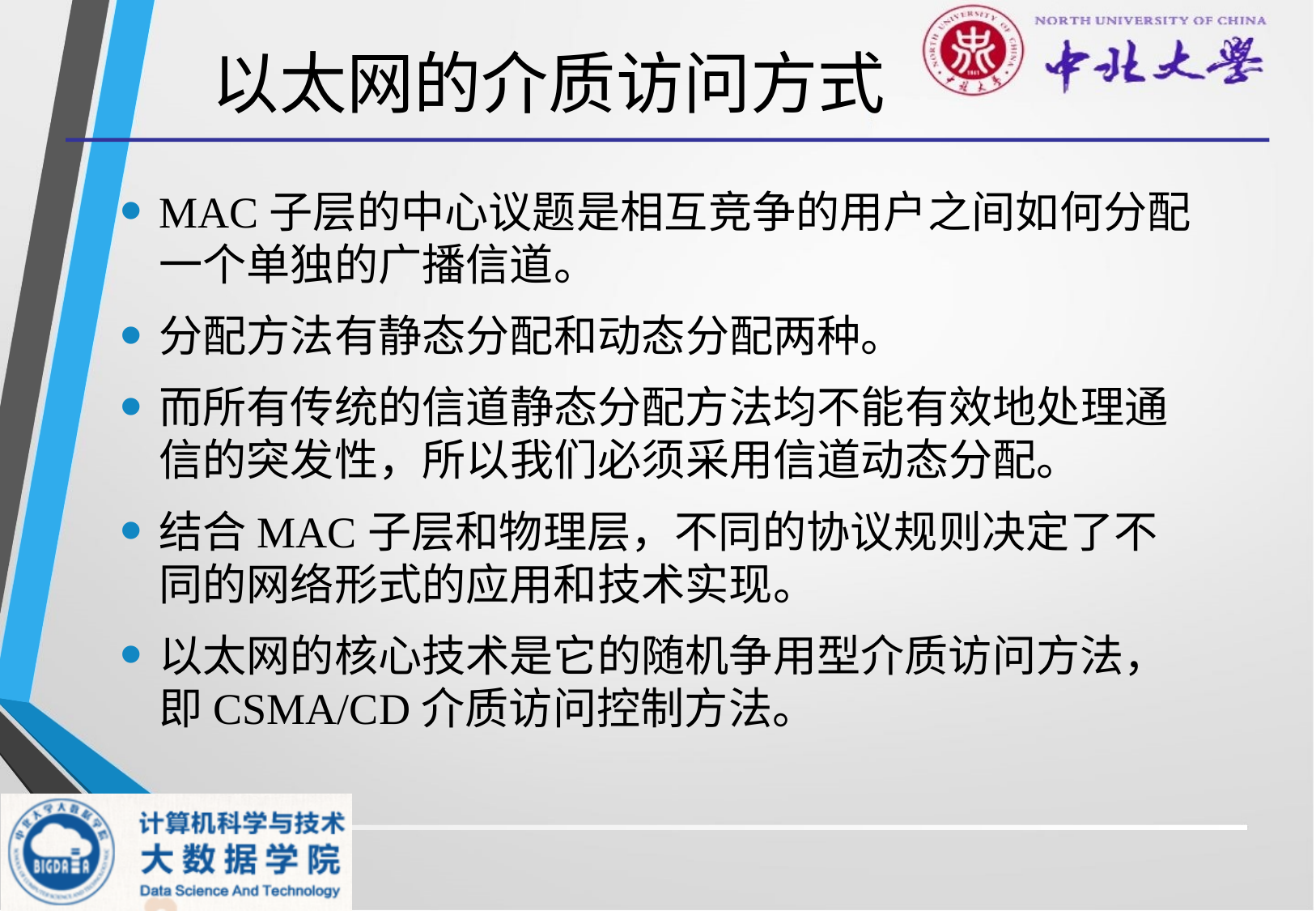

# 以太网的介质访问方式
MAC子层的中心议题是相互竞争的用户之间如何分配一个单独的广播信道。
分配方法有静态分配和动态分配两种。
而所有传统的信道静态分配方法均不能有效地处理通信的突发性，所以我们必须采用信道动态分配。
结合MAC子层和物理层，不同的协议规则决定了不同的网络形式的应用和技术实现。
以太网的核心技术是它的随机争用型介质访问方法，即CSMA/CD介质访问控制方法。

16